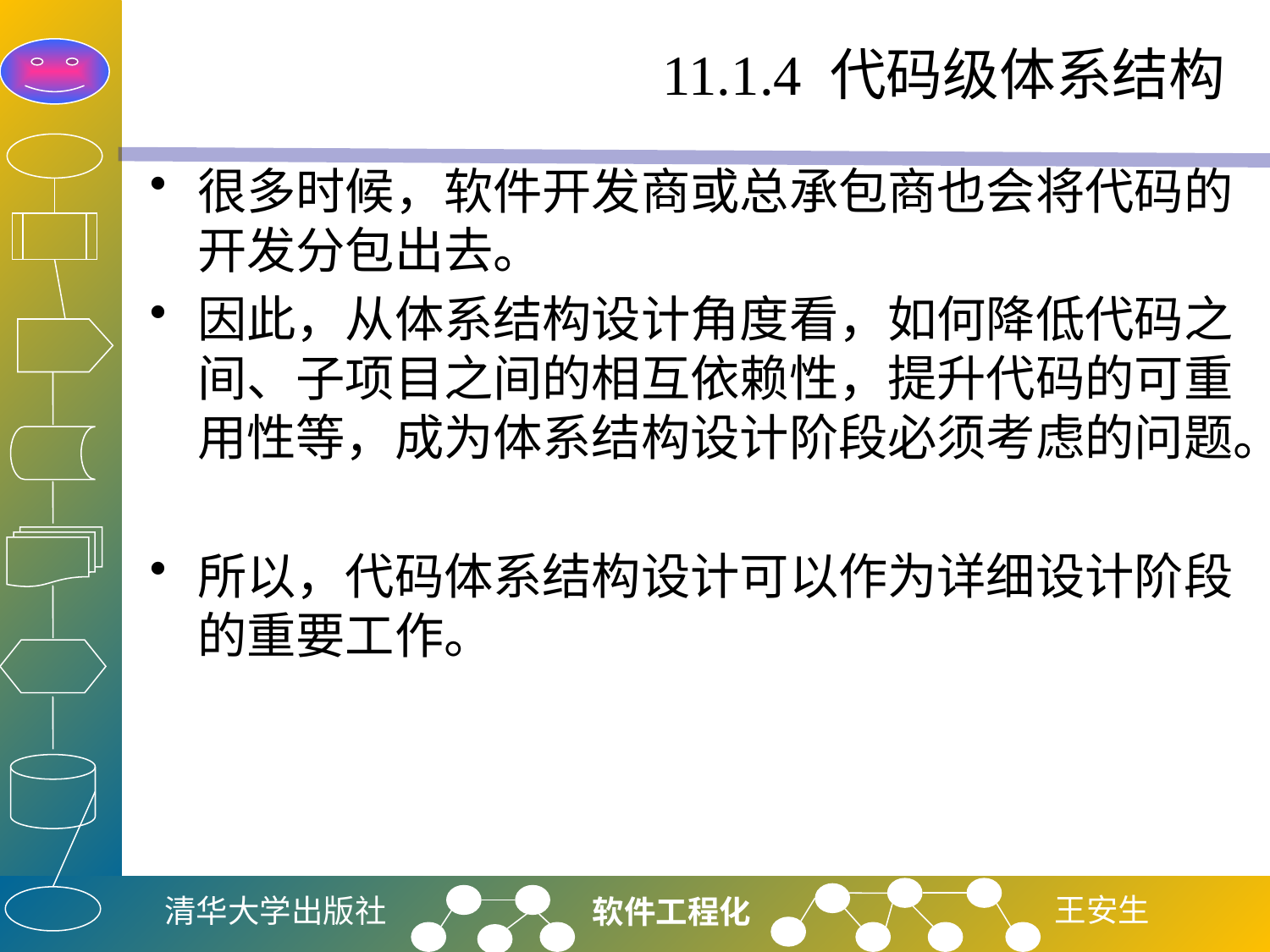

# 11.1.4 代码级体系结构
很多时候，软件开发商或总承包商也会将代码的开发分包出去。
因此，从体系结构设计角度看，如何降低代码之间、子项目之间的相互依赖性，提升代码的可重用性等，成为体系结构设计阶段必须考虑的问题。

所以，代码体系结构设计可以作为详细设计阶段的重要工作。